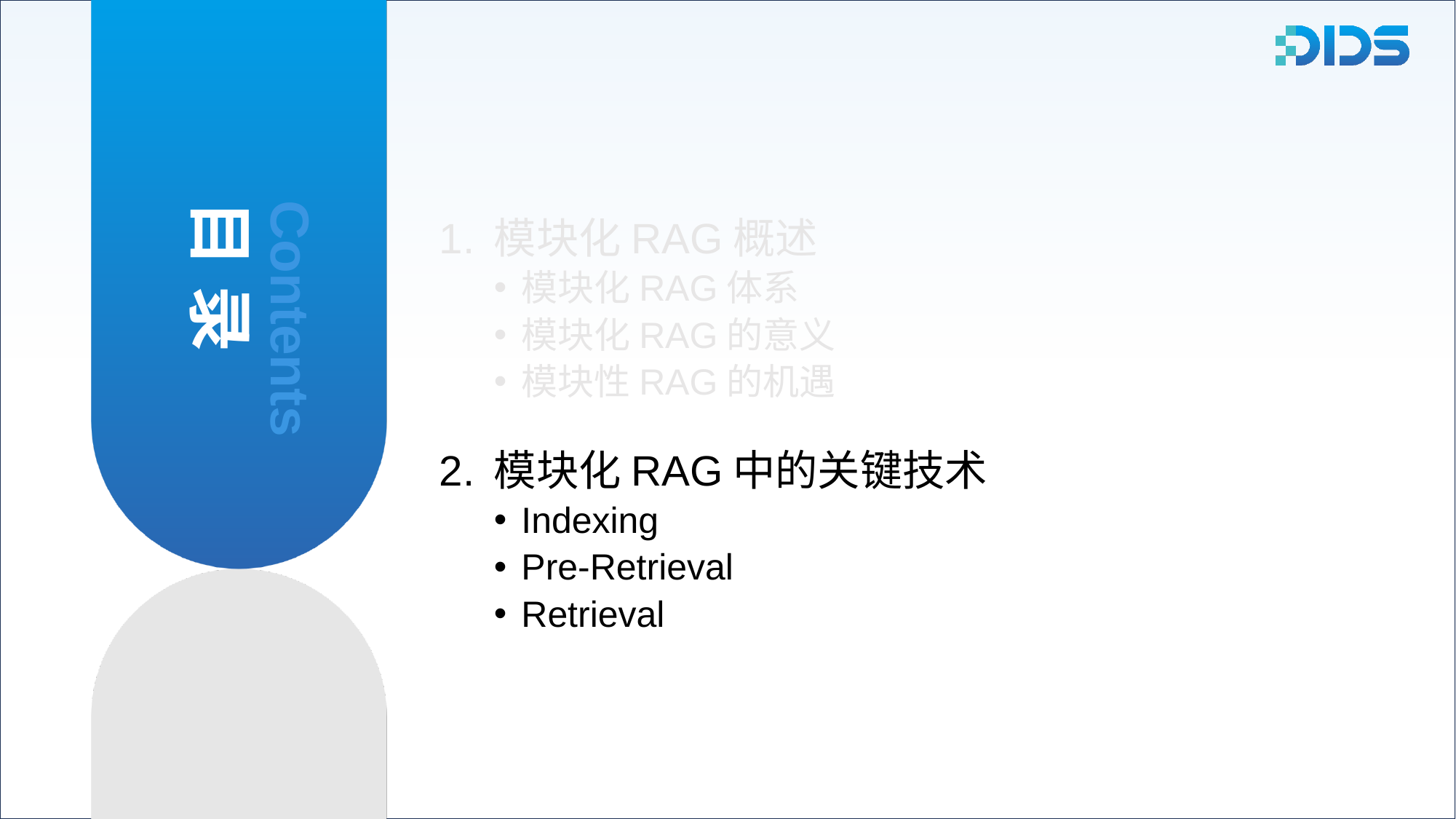

模块化RAG概述
模块化RAG体系
模块化RAG的意义
模块性RAG的机遇
模块化RAG中的关键技术
Indexing
Pre-Retrieval
Retrieval